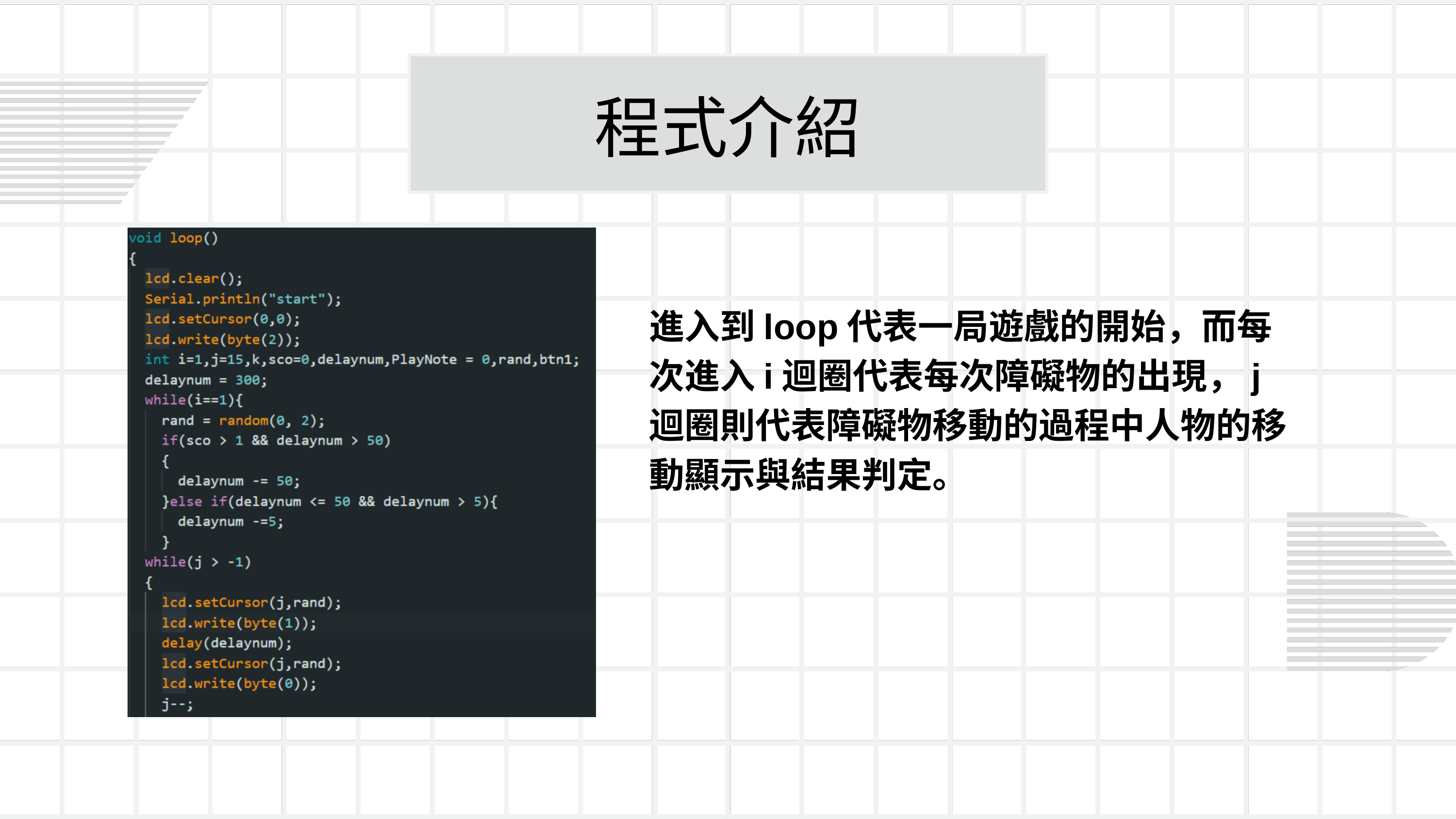

程式介紹

進入到loop代表一局遊戲的開始，而每次進入i迴圈代表每次障礙物的出現，j迴圈則代表障礙物移動的過程中人物的移動顯示與結果判定。